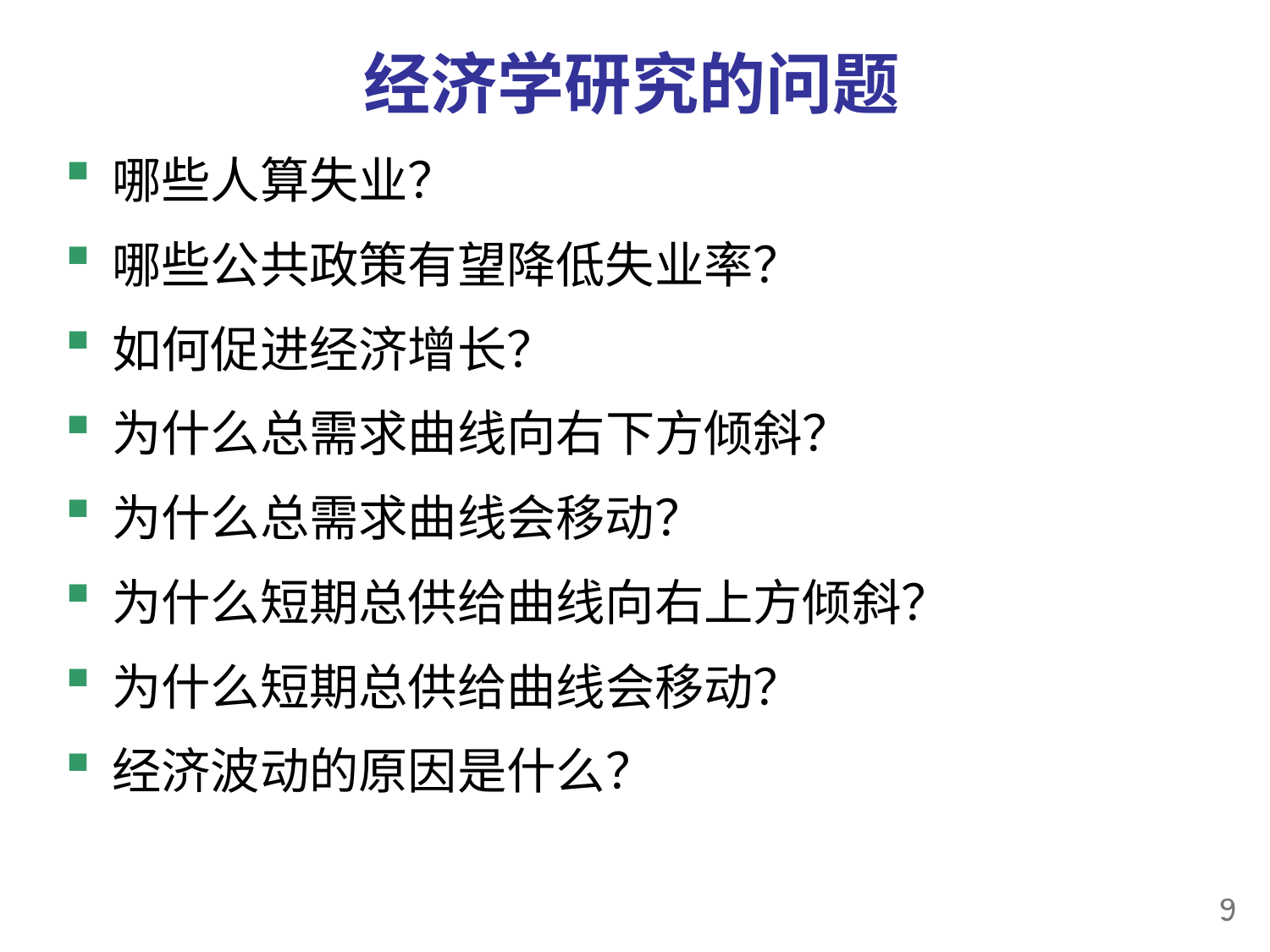

# 经济学研究的问题
哪些人算失业？
哪些公共政策有望降低失业率？
如何促进经济增长？
为什么总需求曲线向右下方倾斜？
为什么总需求曲线会移动？
为什么短期总供给曲线向右上方倾斜？
为什么短期总供给曲线会移动？
经济波动的原因是什么？
9